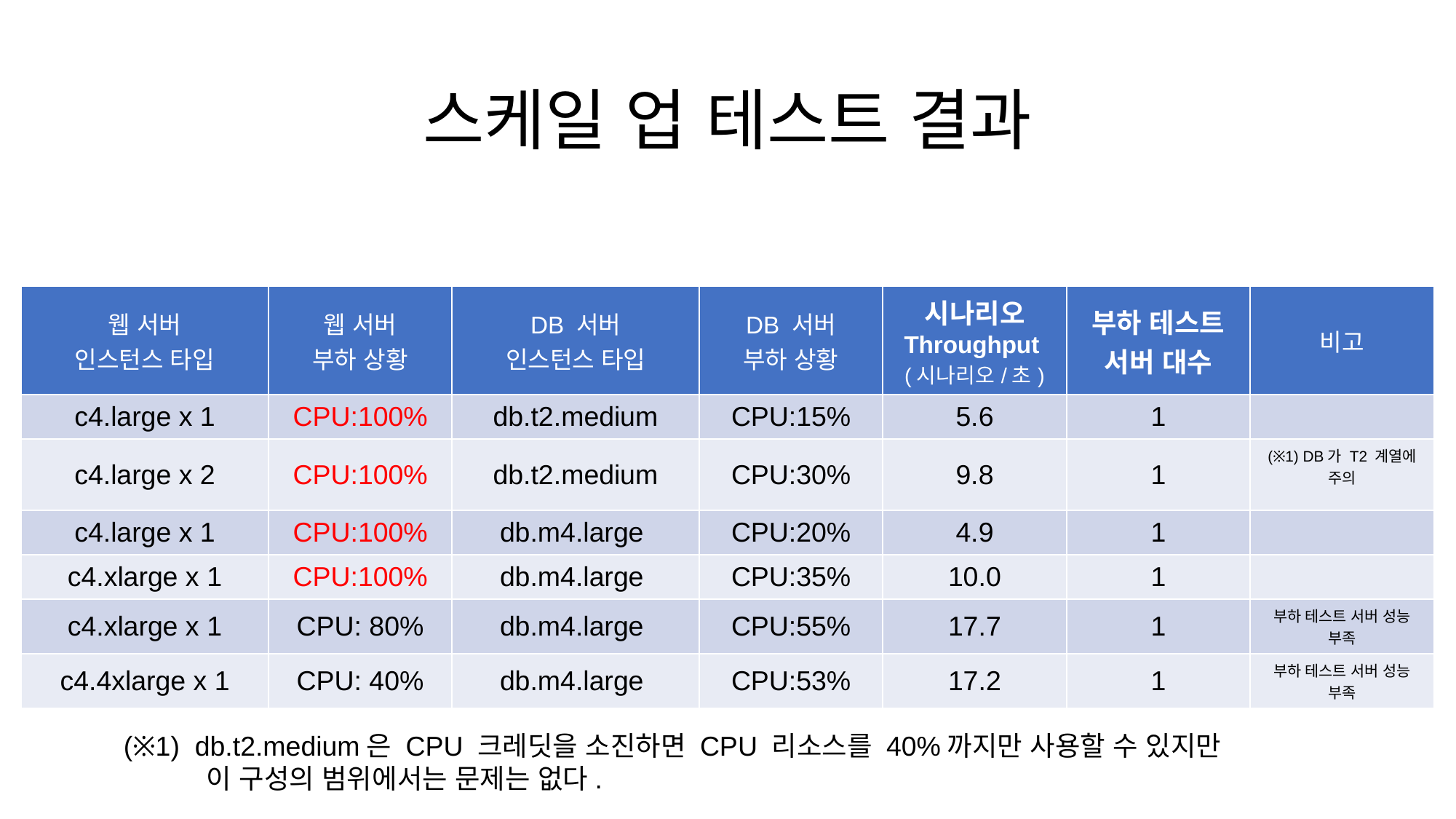

# 스케일 업 테스트 결과
| 웹 서버 인스턴스 타입 | 웹 서버 부하 상황 | DB 서버 인스턴스 타입 | DB 서버 부하 상황 | 시나리오 Throughput (시나리오/초) | 부하 테스트 서버 대수 | 비고 |
| --- | --- | --- | --- | --- | --- | --- |
| c4.large x 1 | CPU:100% | db.t2.medium | CPU:15% | 5.6 | 1 |  |
| c4.large x 2 | CPU:100% | db.t2.medium | CPU:30% | 9.8 | 1 | (※1) DB가 T2 계열에 주의 |
| c4.large x 1 | CPU:100% | db.m4.large | CPU:20% | 4.9 | 1 |  |
| c4.xlarge x 1 | CPU:100% | db.m4.large | CPU:35% | 10.0 | 1 |  |
| c4.xlarge x 1 | CPU: 80% | db.m4.large | CPU:55% | 17.7 | 1 | 부하 테스트 서버 성능 부족 |
| c4.4xlarge x 1 | CPU: 40% | db.m4.large | CPU:53% | 17.2 | 1 | 부하 테스트 서버 성능 부족 |
(※1)  db.t2.medium은 CPU 크레딧을 소진하면 CPU 리소스를 40%까지만 사용할 수 있지만
          이 구성의 범위에서는 문제는 없다.